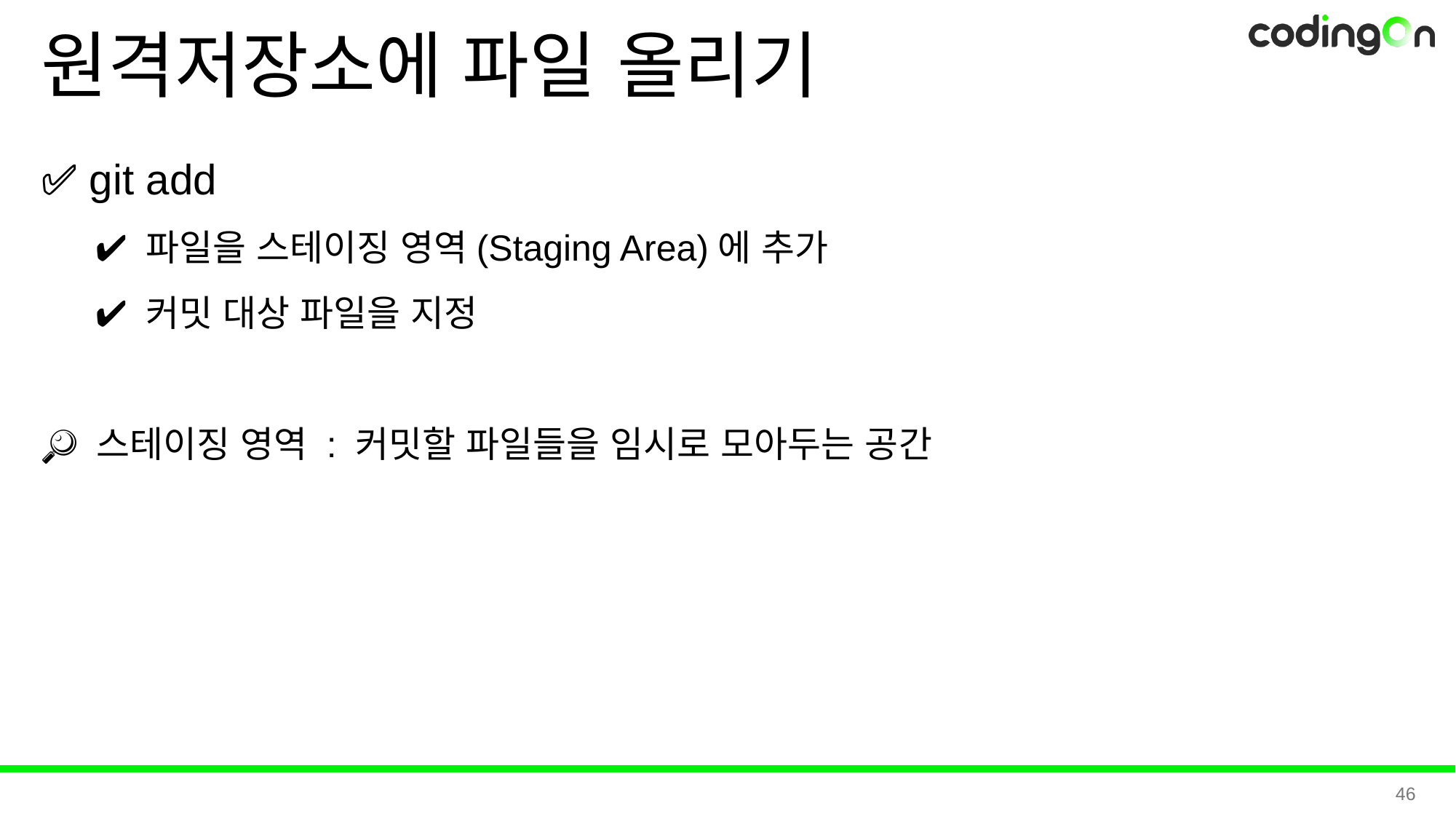

원격저장소에 파일 올리기
✅ git add
✔️ 파일을 스테이징 영역(Staging Area)에 추가
✔️ 커밋 대상 파일을 지정

🔎 스테이징 영역 : 커밋할 파일들을 임시로 모아두는 공간

46